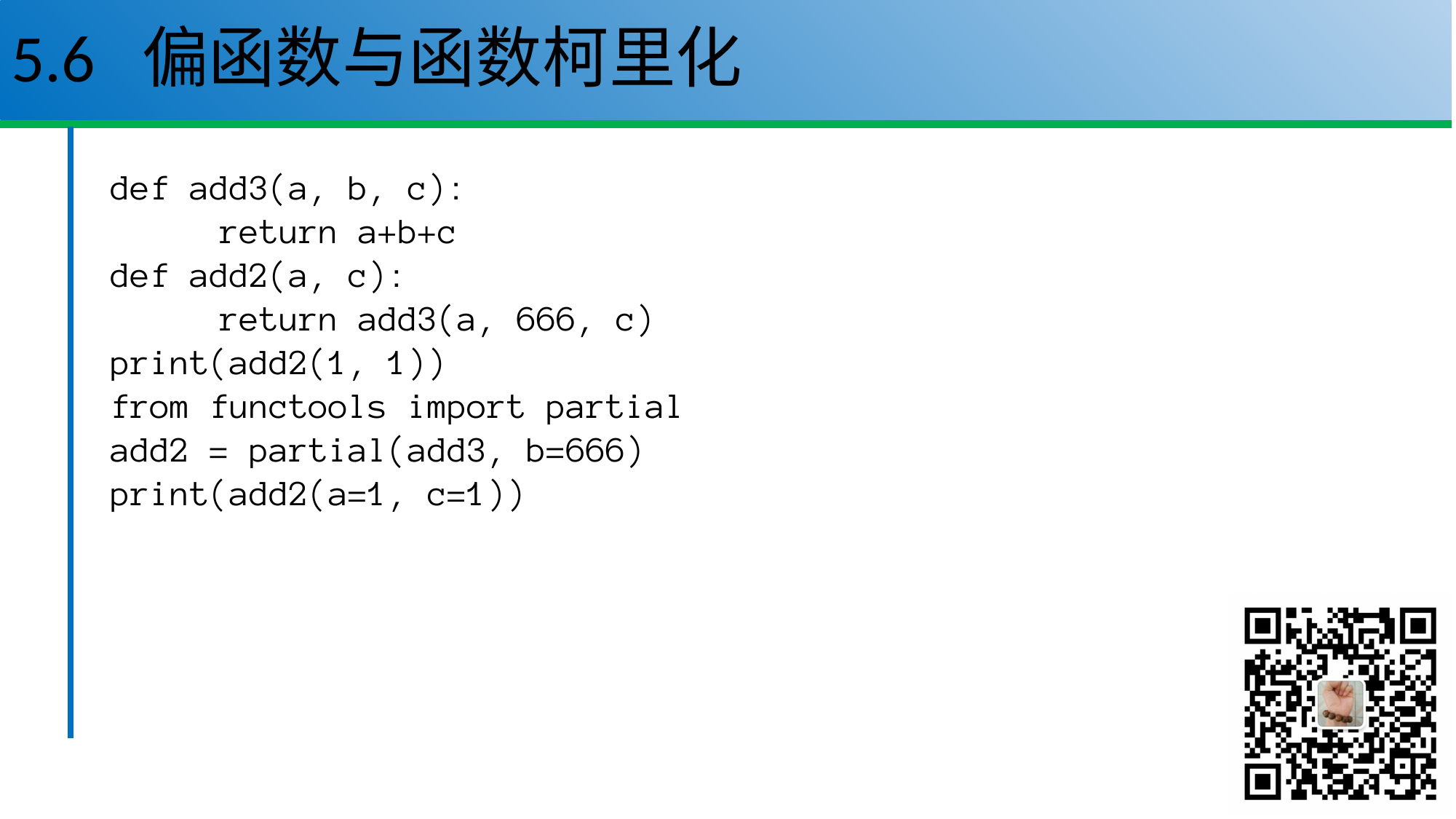

# 5.6  偏函数与函数柯里化
def add3(a, b, c):
	return a+b+c
def add2(a, c):
	return add3(a, 666, c)
print(add2(1, 1))
from functools import partial
add2 = partial(add3, b=666)
print(add2(a=1, c=1))
71